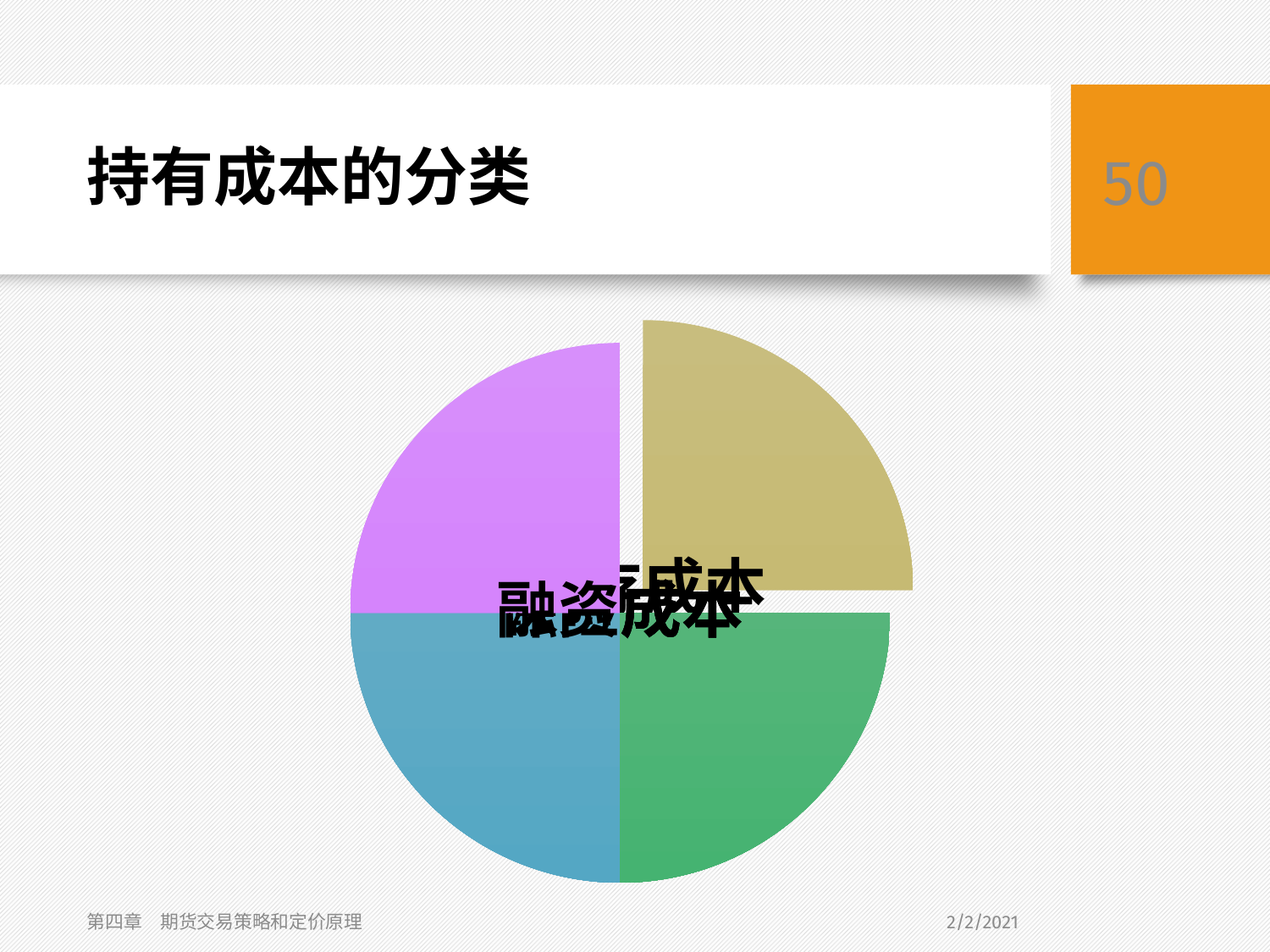

# 持有成本的分类
50
储存成本
运输成本
保险成本
融资成本
2/2/2021
第四章　期货交易策略和定价原理